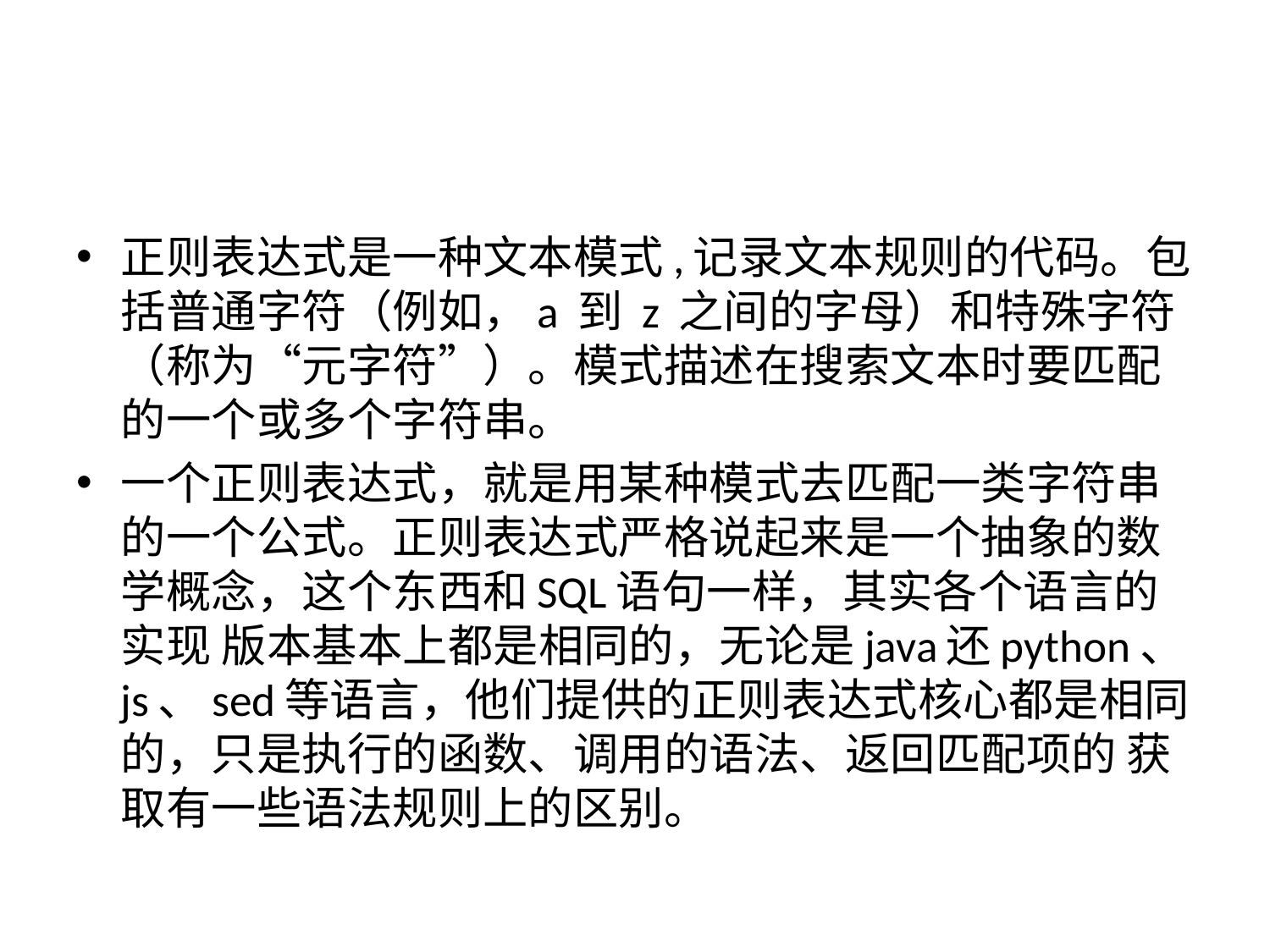

#
正则表达式是一种文本模式,记录文本规则的代码。包括普通字符（例如，a 到 z 之间的字母）和特殊字符（称为“元字符”）。模式描述在搜索文本时要匹配的一个或多个字符串。
一个正则表达式，就是用某种模式去匹配一类字符串的一个公式。正则表达式严格说起来是一个抽象的数学概念，这个东西和SQL语句一样，其实各个语言的实现 版本基本上都是相同的，无论是java还python、js、sed等语言，他们提供的正则表达式核心都是相同的，只是执行的函数、调用的语法、返回匹配项的 获取有一些语法规则上的区别。